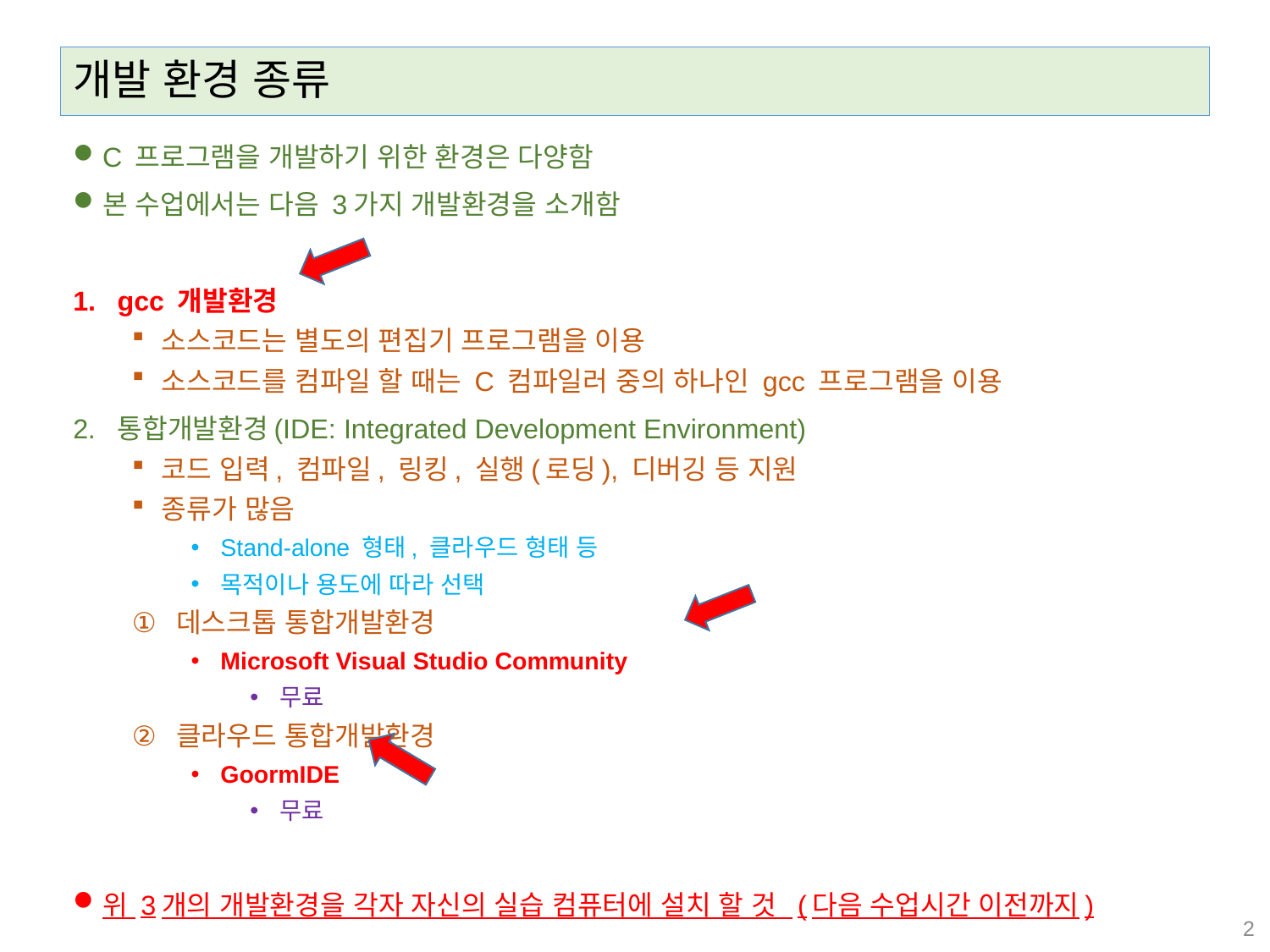

# 개발 환경 종류
C 프로그램을 개발하기 위한 환경은 다양함
본 수업에서는 다음 3가지 개발환경을 소개함

gcc 개발환경
소스코드는 별도의 편집기 프로그램을 이용
소스코드를 컴파일 할 때는 C 컴파일러 중의 하나인 gcc 프로그램을 이용
통합개발환경(IDE: Integrated Development Environment)
코드 입력, 컴파일, 링킹, 실행(로딩), 디버깅 등 지원
종류가 많음
Stand-alone 형태, 클라우드 형태 등
목적이나 용도에 따라 선택
데스크톱 통합개발환경
Microsoft Visual Studio Community
무료
클라우드 통합개발환경
GoormIDE
무료

위 3개의 개발환경을 각자 자신의 실습 컴퓨터에 설치 할 것  (다음 수업시간 이전까지)

2